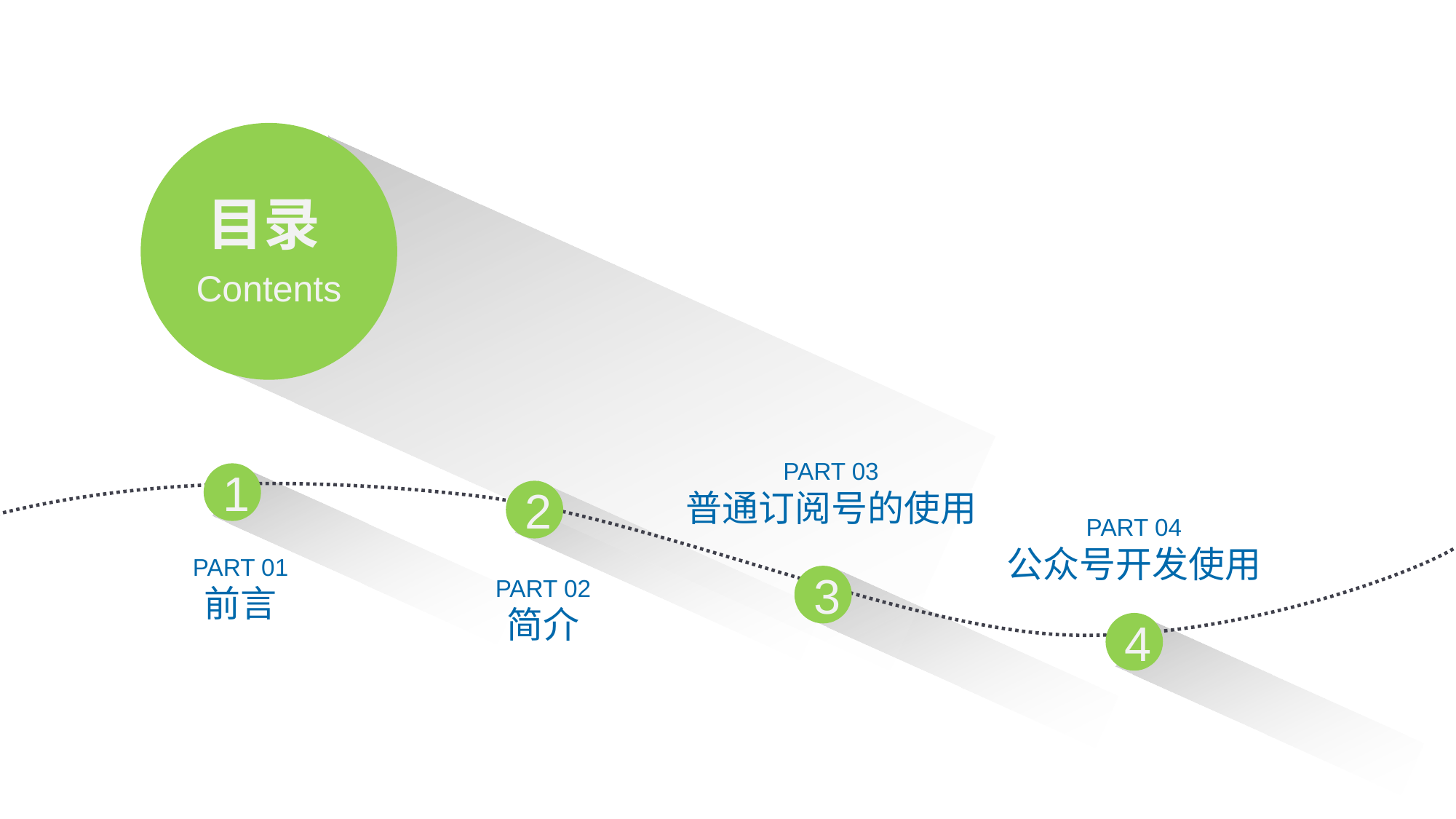

目录
Contents

PART 03
普通订阅号的使用
1
2

PART 04
公众号开发使用

PART 01
前言

PART 02
简介
3
4

延时符